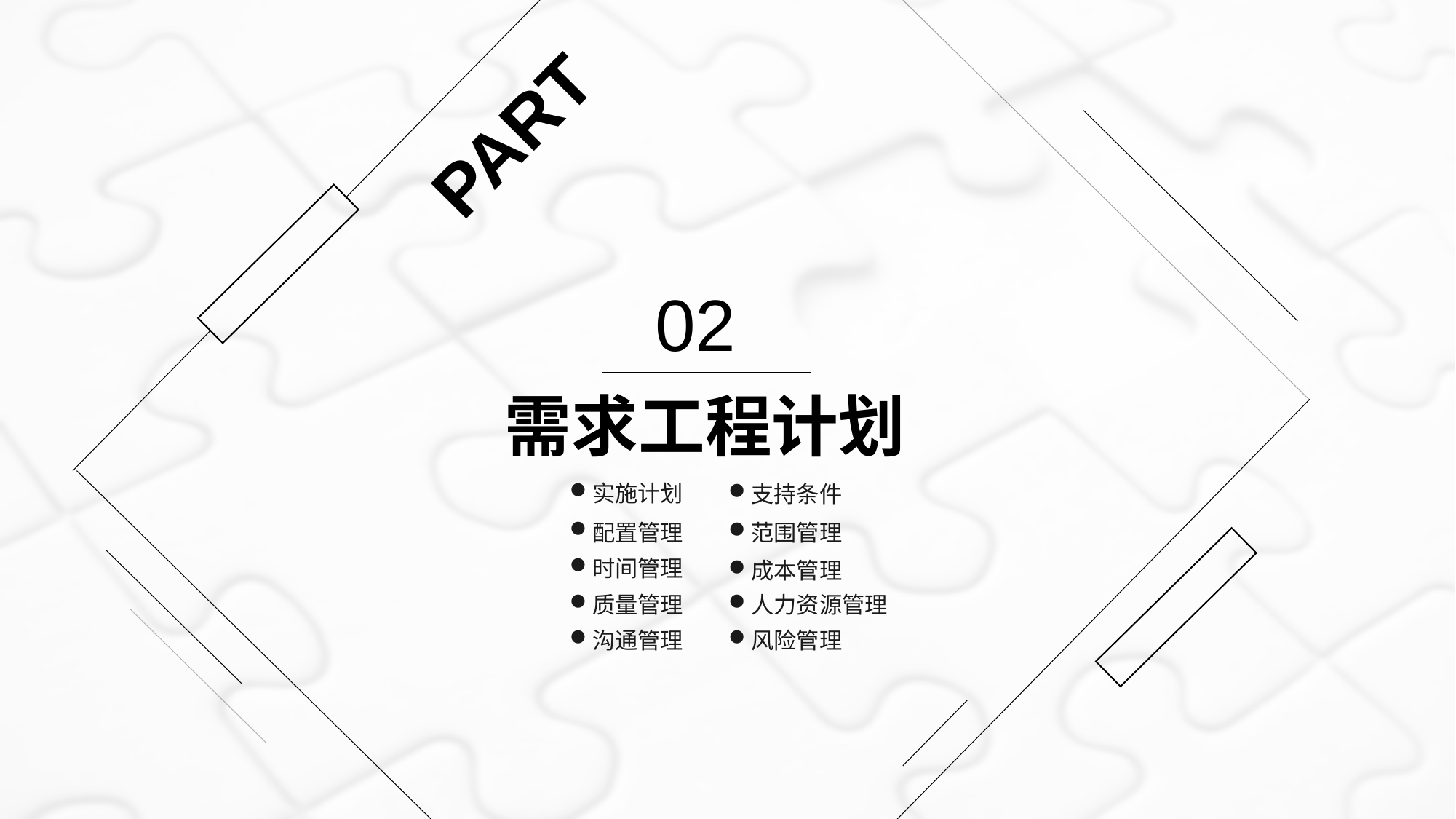

PART

02
需求工程计划
实施计划
支持条件
配置管理
范围管理
时间管理
成本管理

质量管理
人力资源管理
沟通管理
风险管理